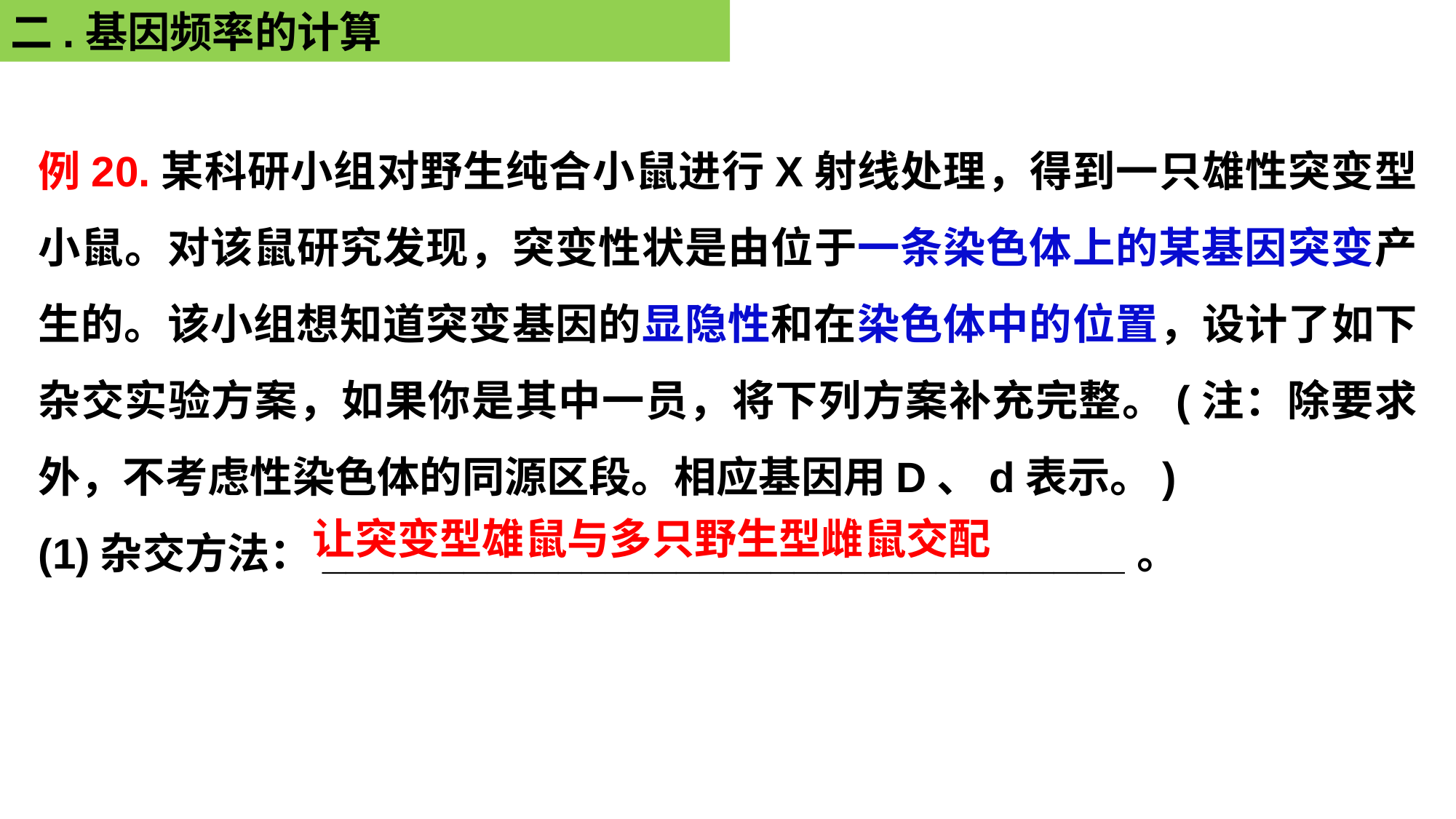

二.基因频率的计算
例20.某科研小组对野生纯合小鼠进行X射线处理，得到一只雄性突变型小鼠。对该鼠研究发现，突变性状是由位于一条染色体上的某基因突变产生的。该小组想知道突变基因的显隐性和在染色体中的位置，设计了如下杂交实验方案，如果你是其中一员，将下列方案补充完整。(注：除要求外，不考虑性染色体的同源区段。相应基因用D、d表示。)
(1)杂交方法：__________________________________。
让突变型雄鼠与多只野生型雌鼠交配